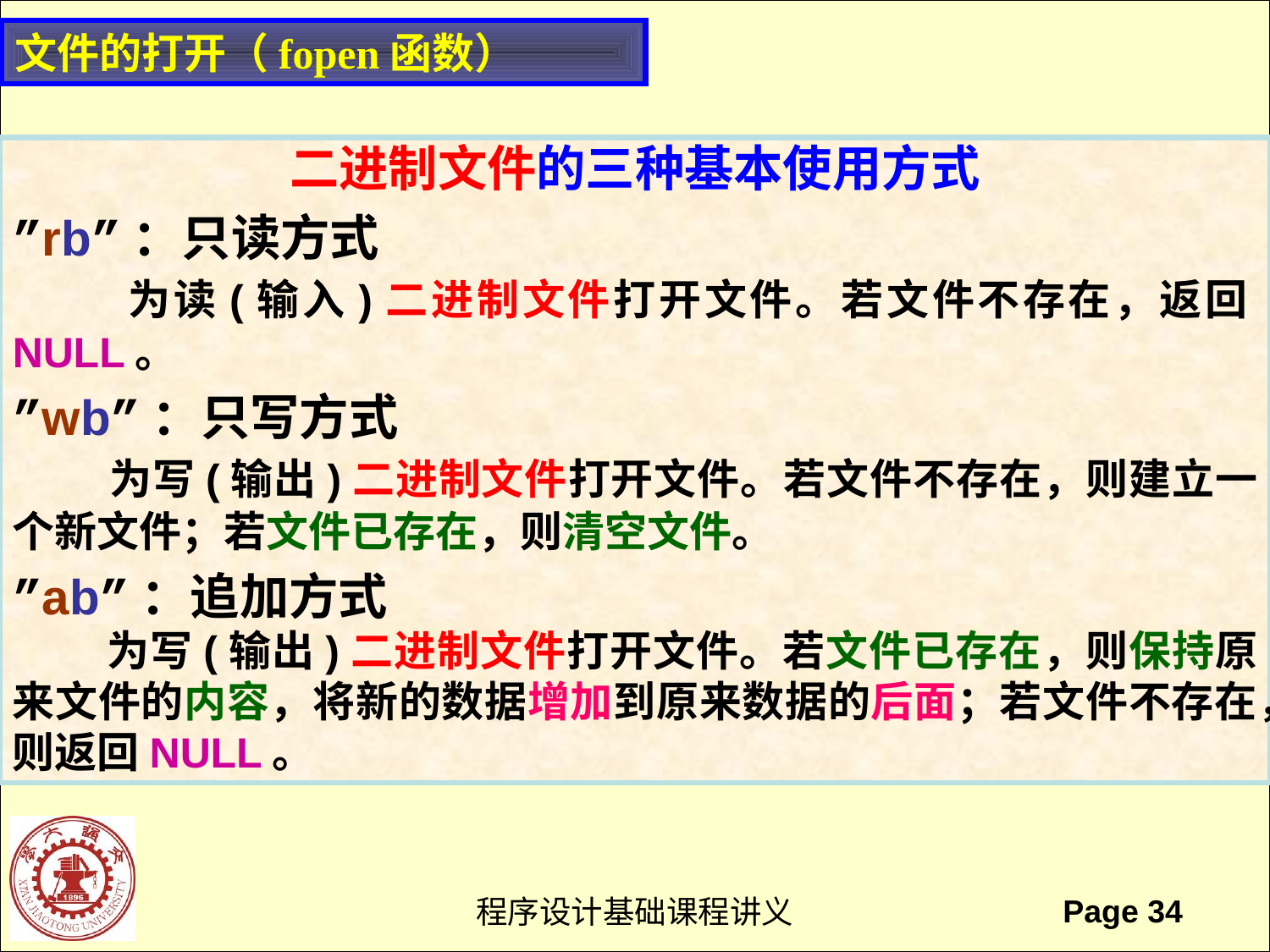

文件的打开（fopen函数）
二进制文件的三种基本使用方式
”rb”：只读方式
       为读(输入)二进制文件打开文件。若文件不存在，返回NULL。
”wb”：只写方式
       为写(输出)二进制文件打开文件。若文件不存在，则建立一个新文件；若文件已存在，则清空文件。
”ab”：追加方式
        为写(输出)二进制文件打开文件。若文件已存在，则保持原来文件的内容，将新的数据增加到原来数据的后面；若文件不存在，则返回NULL。